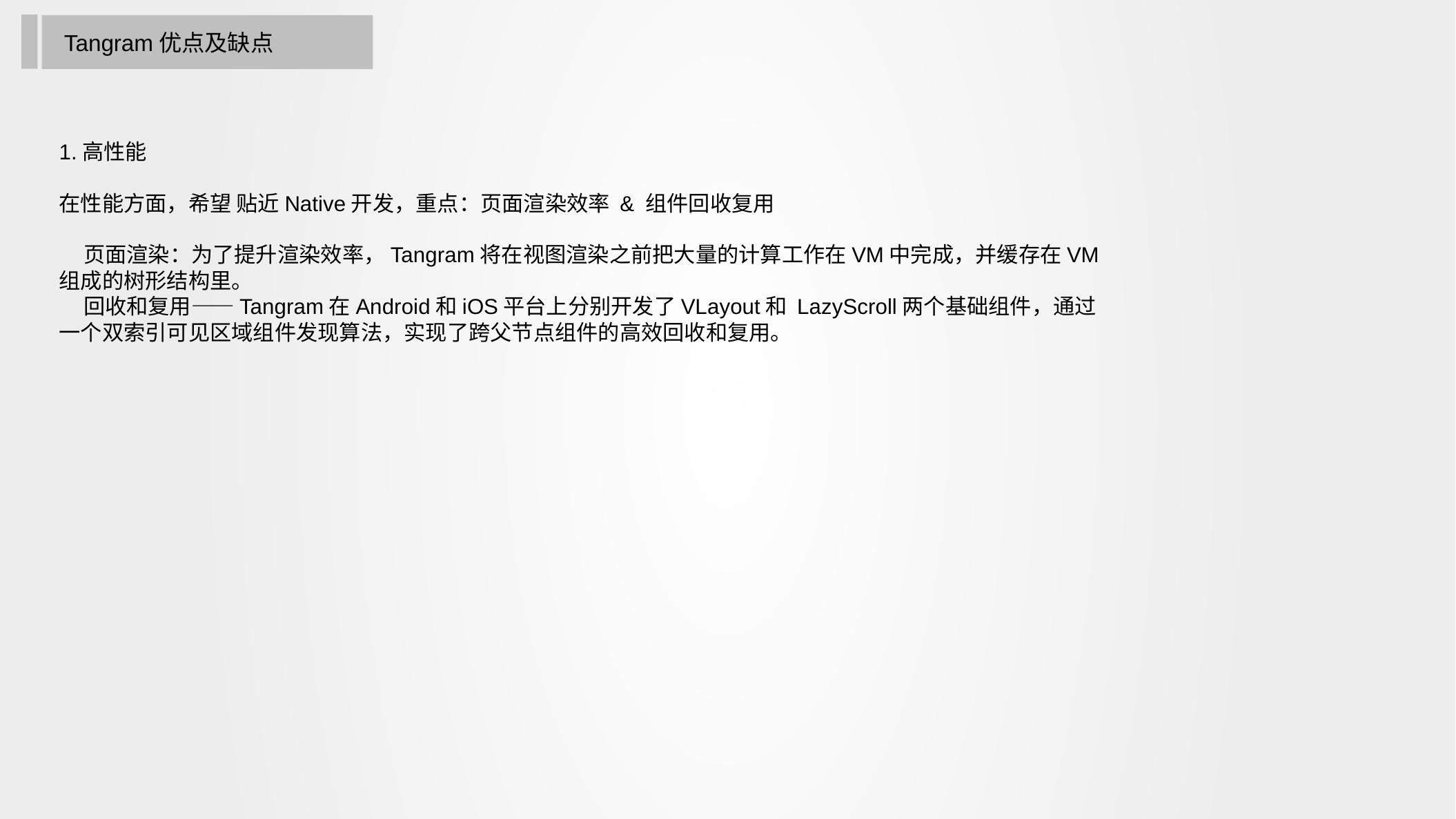

Tangram优点及缺点

1.高性能

在性能方面，希望 贴近Native开发，重点：页面渲染效率 & 组件回收复用

    页面渲染：为了提升渲染效率，Tangram将在视图渲染之前把大量的计算工作在VM中完成，并缓存在VM组成的树形结构里。
    回收和复用——Tangram在Android和iOS平台上分别开发了VLayout和 LazyScroll两个基础组件，通过一个双索引可见区域组件发现算法，实现了跨父节点组件的高效回收和复用。